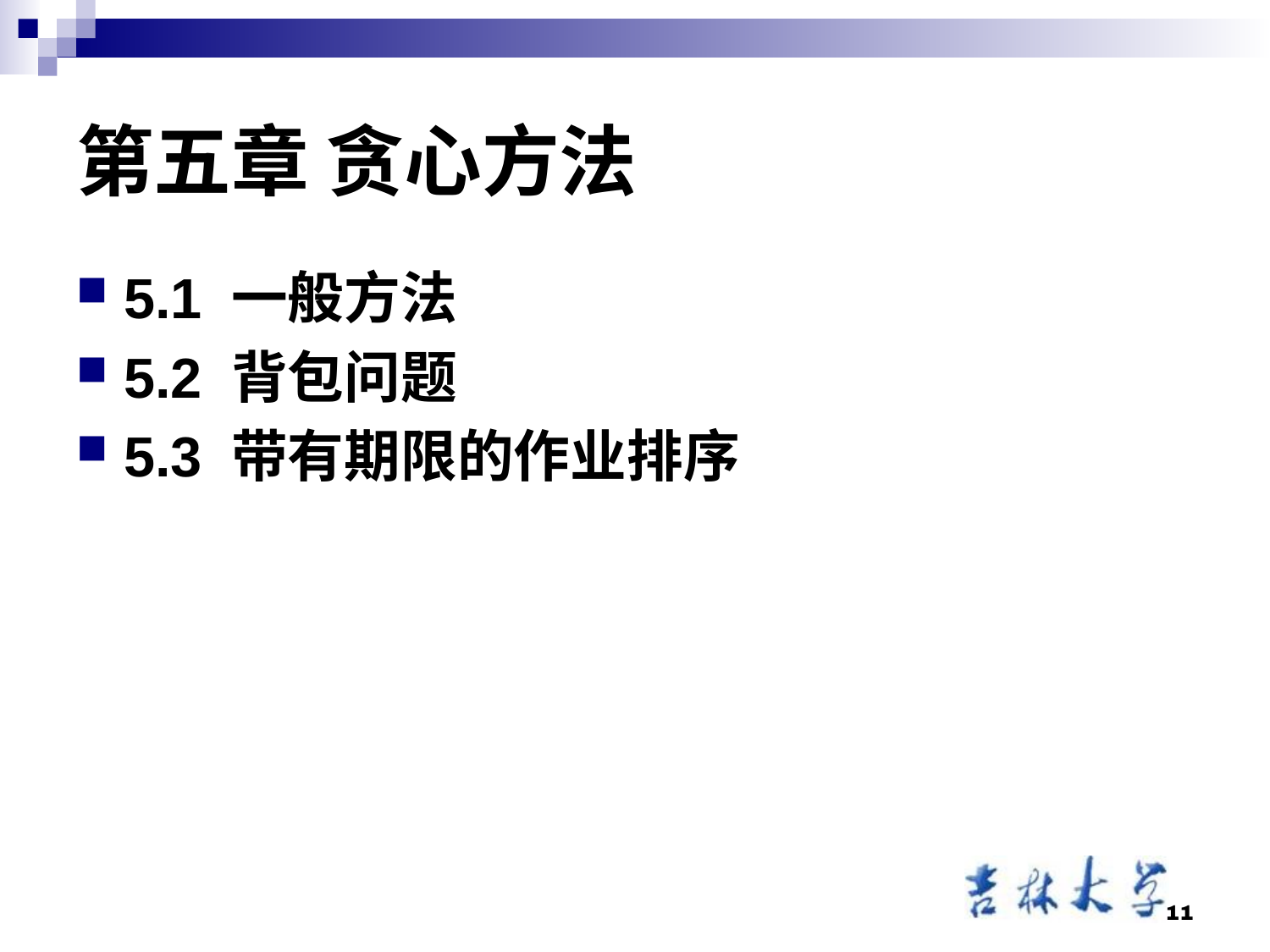

# 第五章 贪心方法
5.1 一般方法
5.2 背包问题
5.3 带有期限的作业排序
11